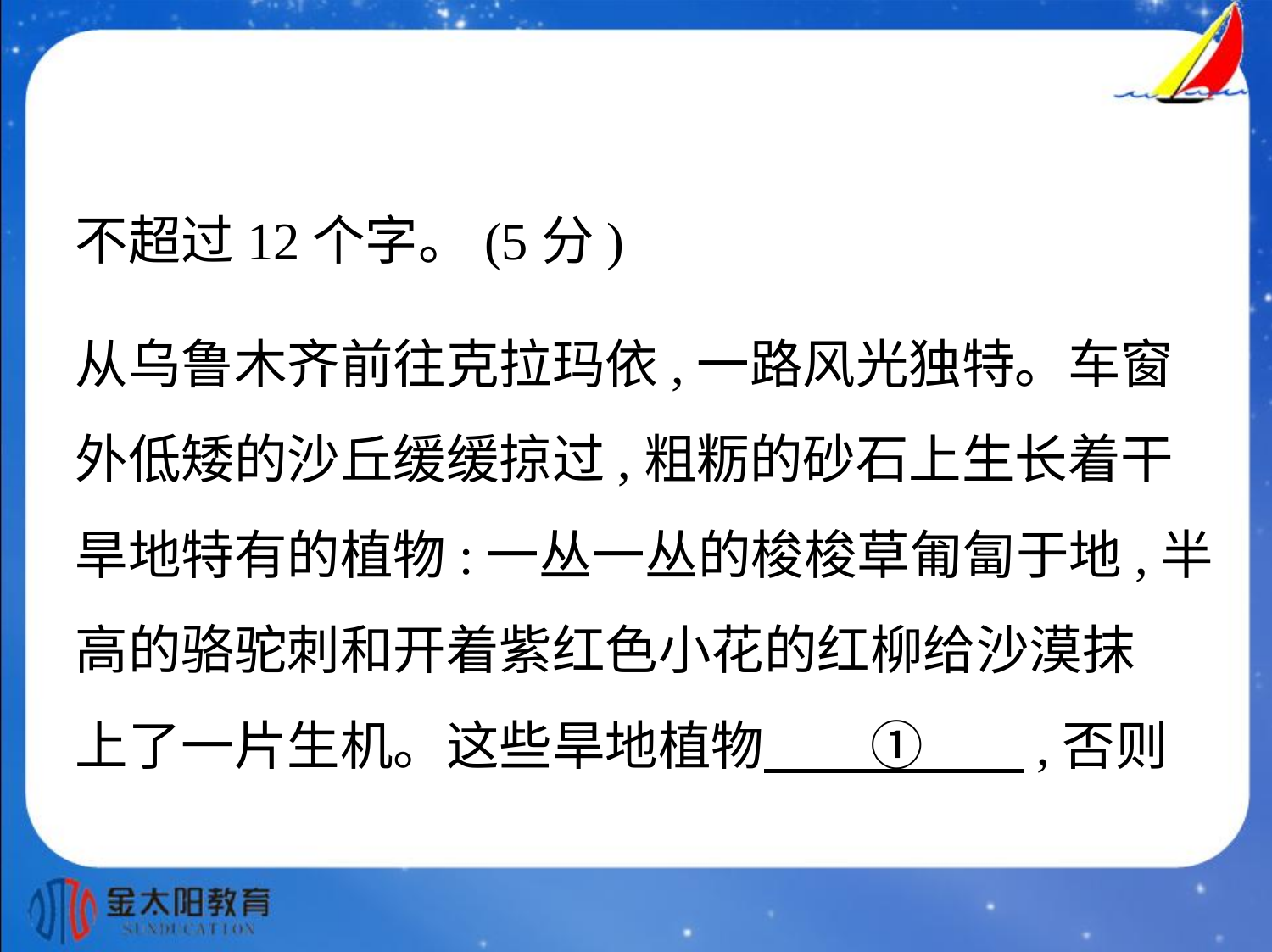

不超过12个字。(5分)
从乌鲁木齐前往克拉玛依,一路风光独特。车窗
外低矮的沙丘缓缓掠过,粗粝的砂石上生长着干
旱地特有的植物:一丛一丛的梭梭草匍匐于地,半
高的骆驼刺和开着紫红色小花的红柳给沙漠抹
上了一片生机。这些旱地植物　　①　    ,否则